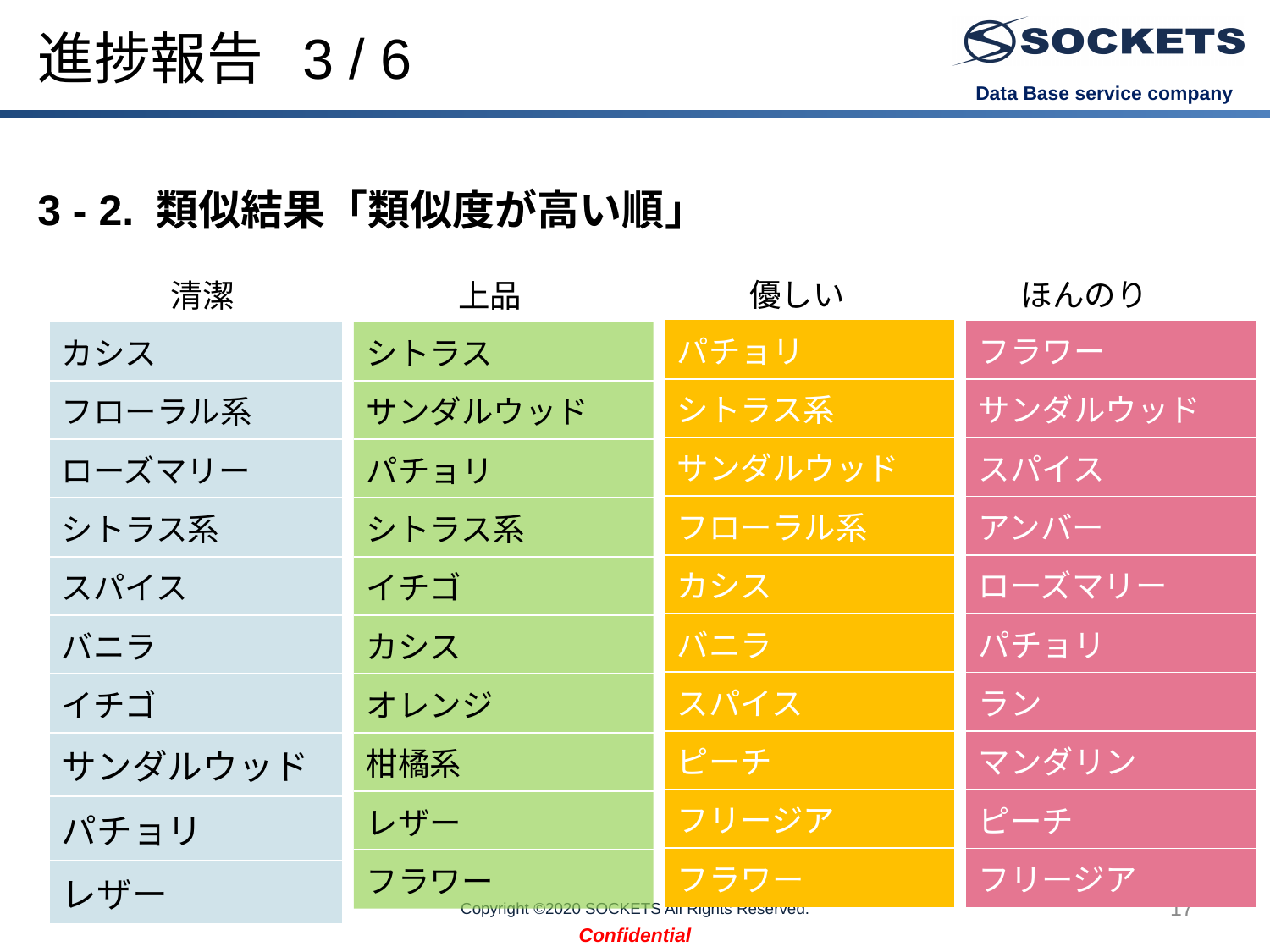

# 進捗報告  3 / 6

3 - 2. 類似結果「類似度が高い順」
ほんのり
優しい
上品
清潔
| パチョリ |
| --- |
| シトラス系 |
| サンダルウッド |
| フローラル系 |
| カシス |
| バニラ |
| スパイス |
| ピーチ |
| フリージア |
| フラワー |
| フラワー |
| --- |
| サンダルウッド |
| スパイス |
| アンバー |
| ローズマリー |
| パチョリ |
| ラン |
| マンダリン |
| ピーチ |
| フリージア |
| カシス |
| --- |
| フローラル系 |
| ローズマリー |
| シトラス系 |
| スパイス |
| バニラ |
| イチゴ |
| サンダルウッド |
| パチョリ |
| レザー |
| シトラス |
| --- |
| サンダルウッド |
| パチョリ |
| シトラス系 |
| イチゴ |
| カシス |
| オレンジ |
| 柑橘系 |
| レザー |
| フラワー |
2020/9/10
Copyright ©2020 SOCKETS All Rights Reserved.
17